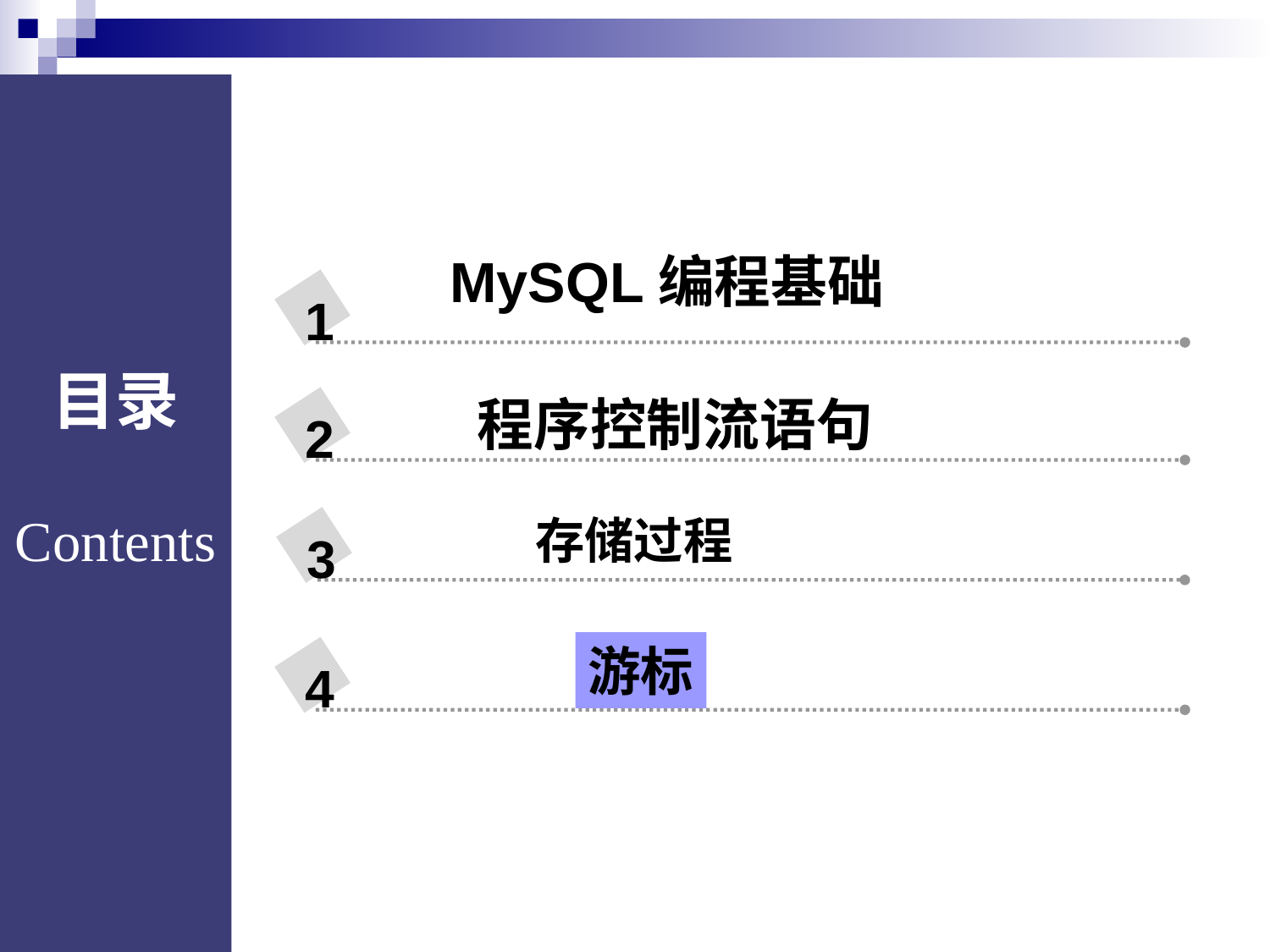

# 目录 Contents
MySQL编程基础

1

程序控制流语句

2

因子图与粒子滤波算法
存储过程

3

游标

4